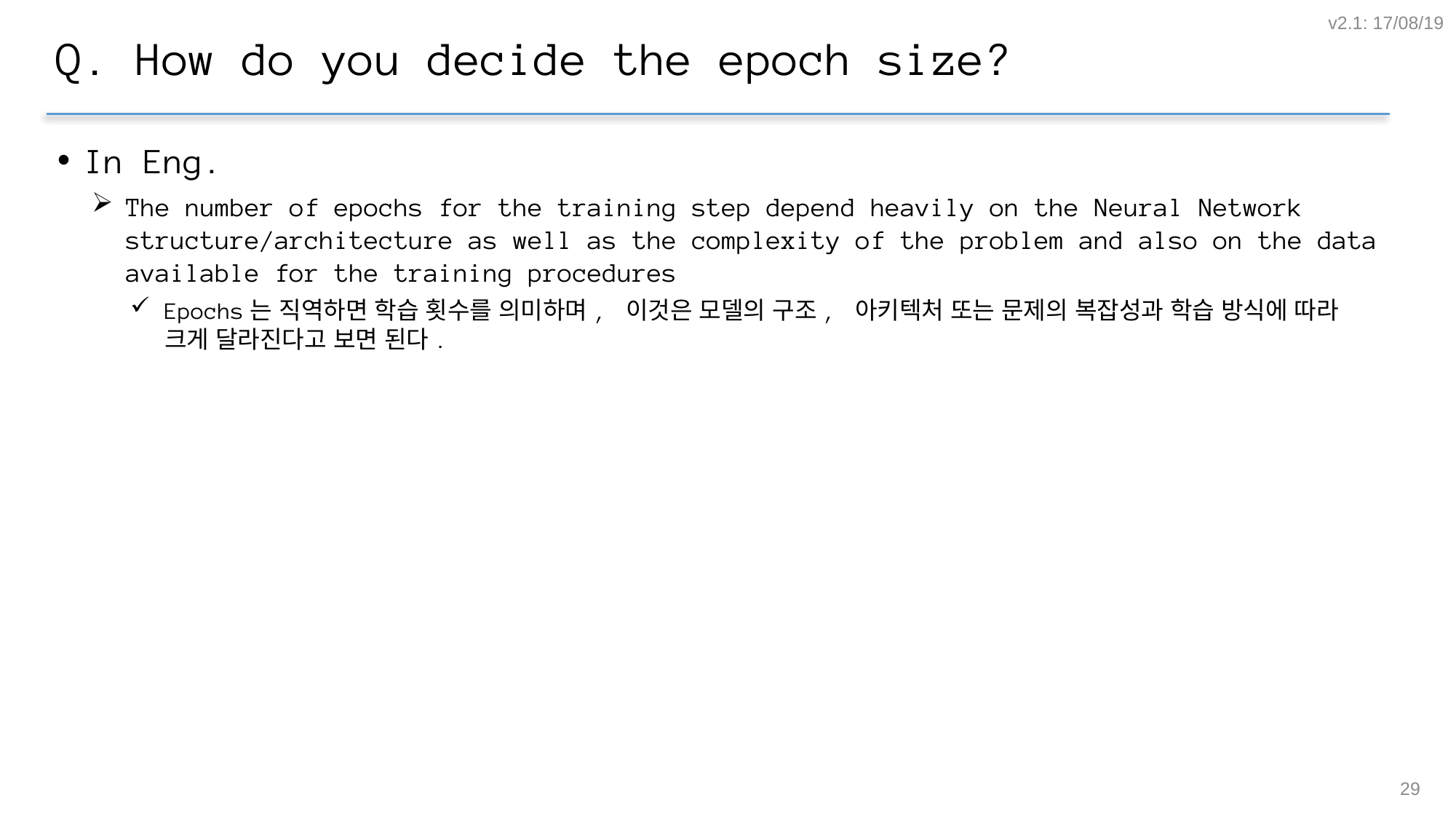

v2.1: 17/08/19
# Q. How do you decide the epoch size?
In Eng.
The number of epochs for the training step depend heavily on the Neural Network structure/architecture as well as the complexity of the problem and also on the data available for the training procedures
Epochs는 직역하면 학습 횟수를 의미하며, 이것은 모델의 구조, 아키텍처 또는 문제의 복잡성과 학습 방식에 따라 크게 달라진다고 보면 된다.
29